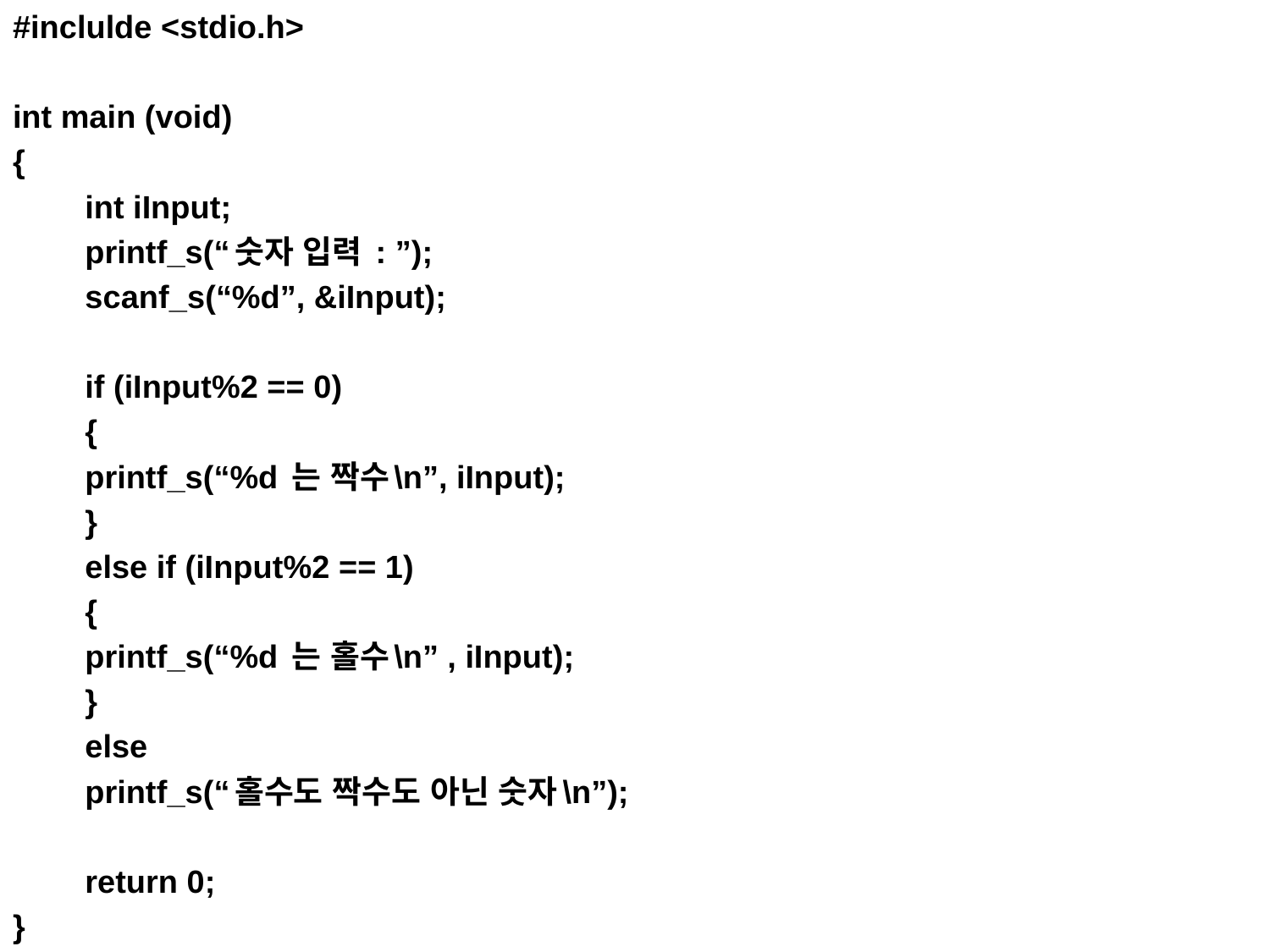

#inclulde <stdio.h>

int main (void)
{
	int iInput;
	printf_s(“숫자 입력 : ”);
	scanf_s(“%d”, &iInput);

	if (iInput%2 == 0)
	{
		printf_s(“%d 는 짝수\n”, iInput);
	}
	else if (iInput%2 == 1)
	{
		printf_s(“%d 는 홀수\n” , iInput);
	}
	else
		printf_s(“홀수도 짝수도 아닌 숫자\n”);

	return 0;
}